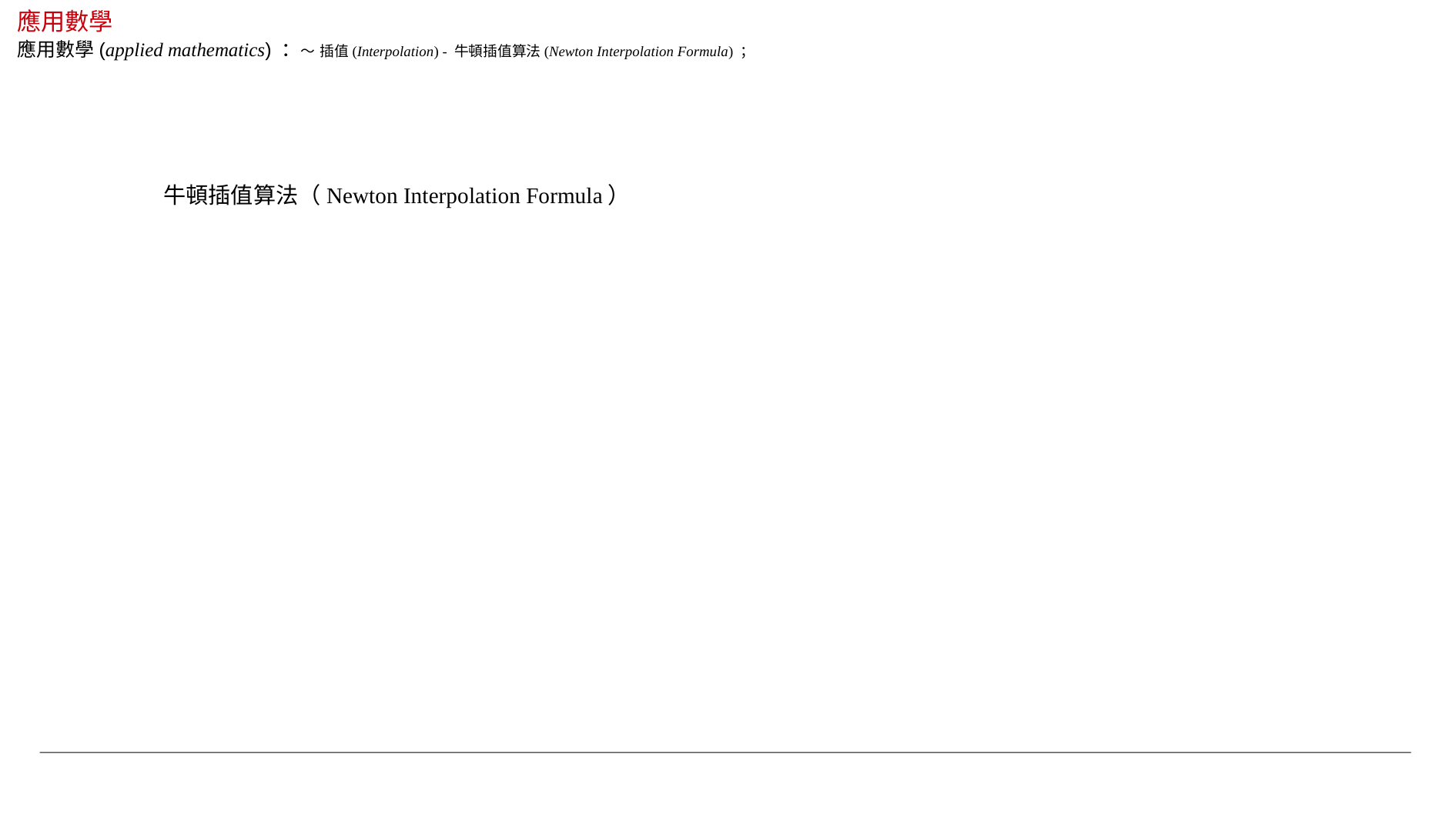

應用數學
應用數學(applied mathematics) ：～ 插值(Interpolation) - 牛頓插值算法(Newton Interpolation Formula) ；
牛頓插值算法（Newton Interpolation Formula）